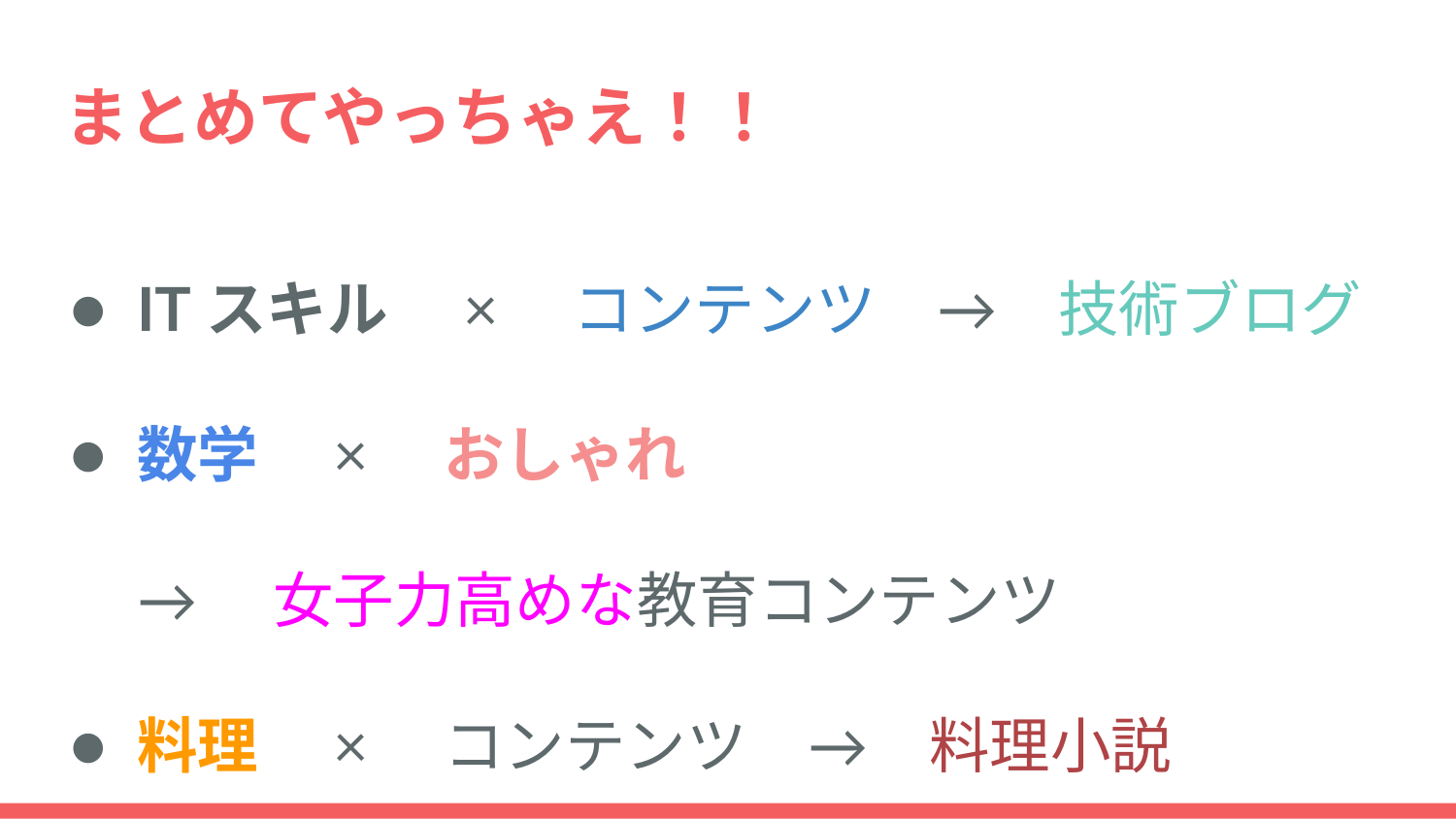

# まとめてやっちゃえ！！
ITスキル　×　コンテンツ　→　技術ブログ
数学　×　おしゃれ
→　女子力高めな教育コンテンツ
料理　×　コンテンツ　→　料理小説